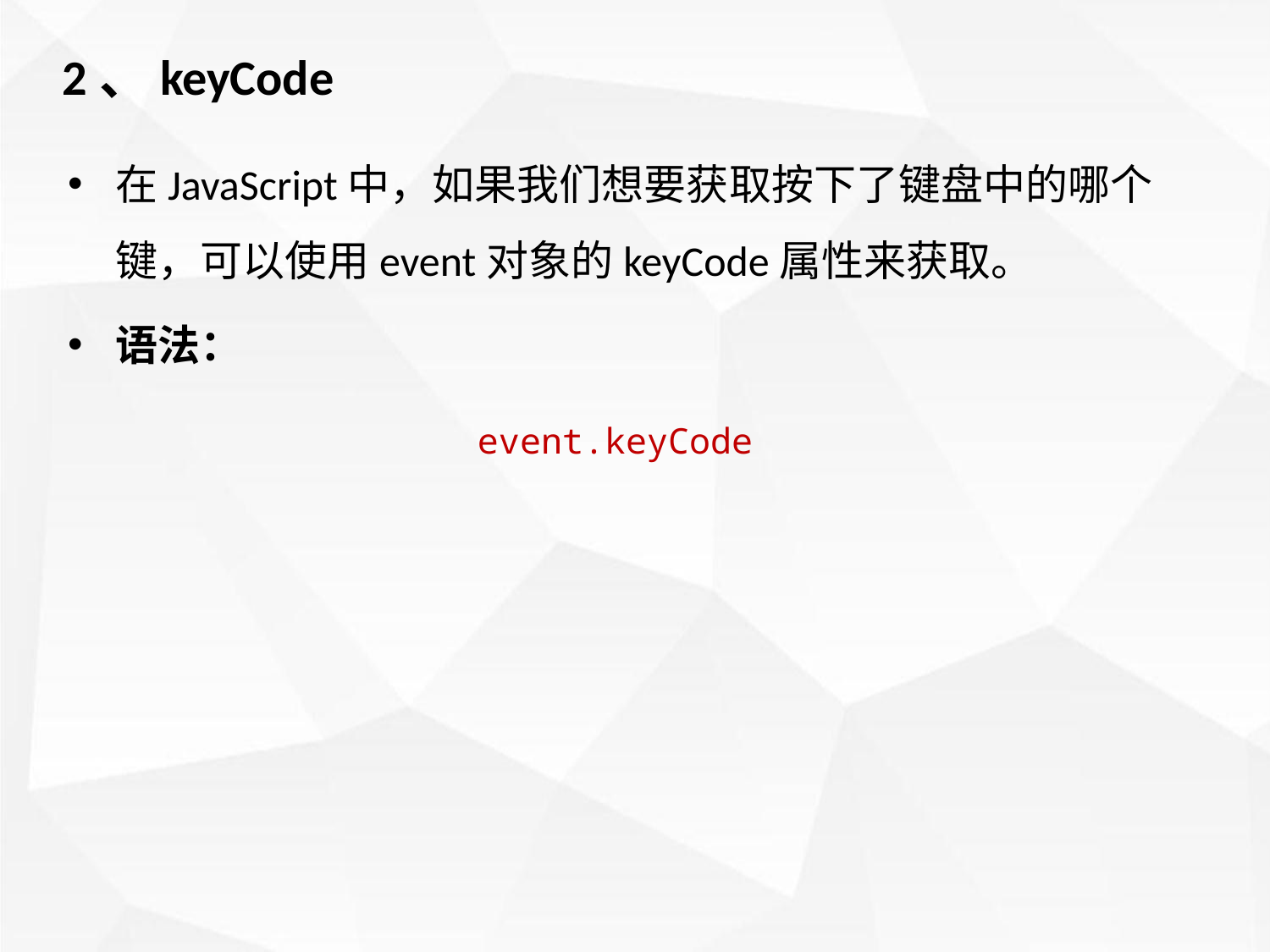

2、keyCode
在JavaScript中，如果我们想要获取按下了键盘中的哪个键，可以使用event对象的keyCode属性来获取。
语法：
event.keyCode